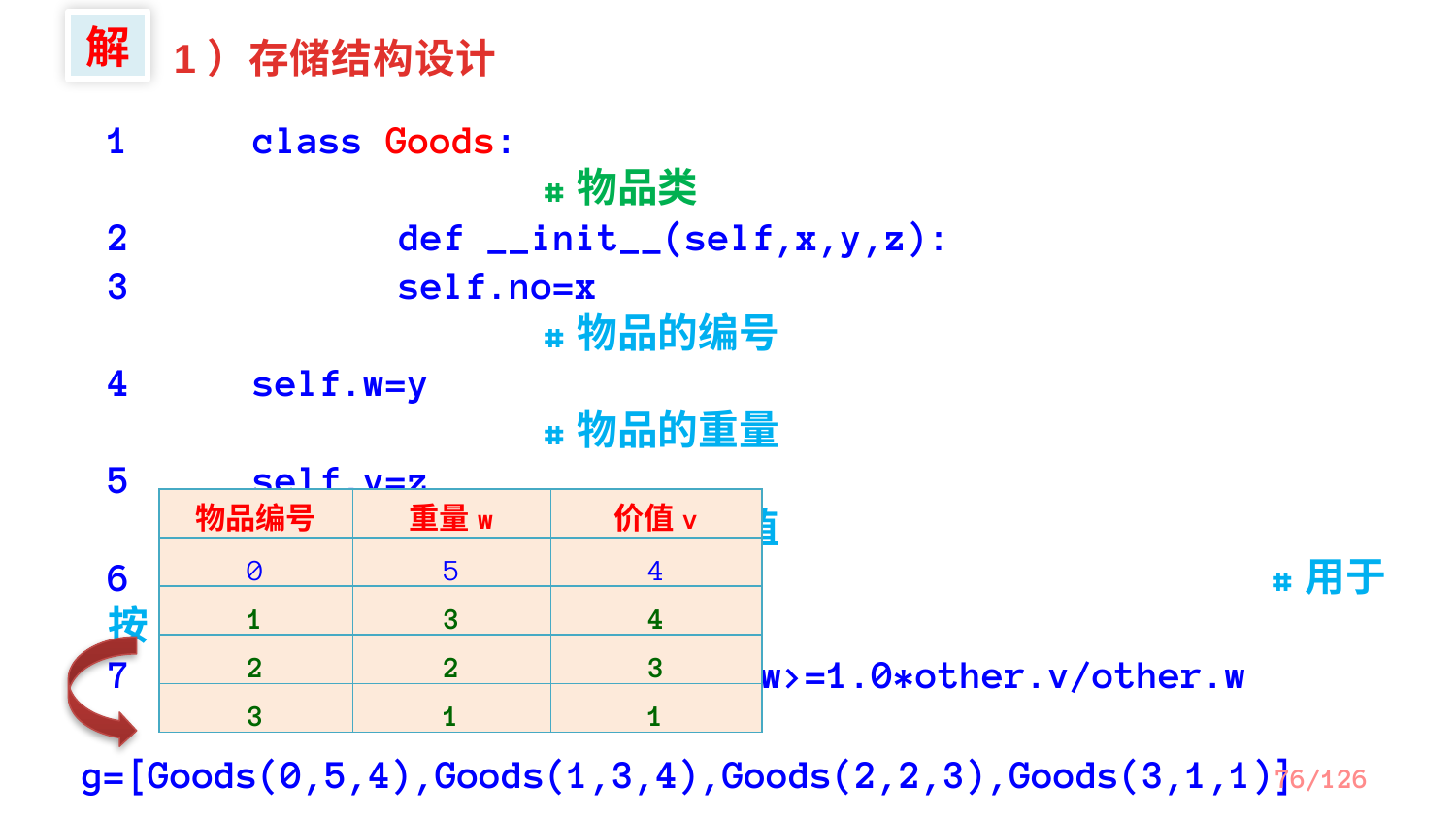

解
1）存储结构设计
1	class Goods:							     		#物品类
2 		def __init__(self,x,y,z):
3    		self.no=x						    		#物品的编号
4     	self.w=y									#物品的重量
5     	self.v=z									#物品的价值
6  	def __lt__(self,other):	    		 	#用于按v/w递减排序
7     	return 1.0*self.v/self.w>=1.0*other.v/other.w
| 物品编号 | 重量w | 价值v |
| --- | --- | --- |
| 0 | 5 | 4 |
| 1 | 3 | 4 |
| 2 | 2 | 3 |
| 3 | 1 | 1 |

g=[Goods(0,5,4),Goods(1,3,4),Goods(2,2,3),Goods(3,1,1)]
76/126